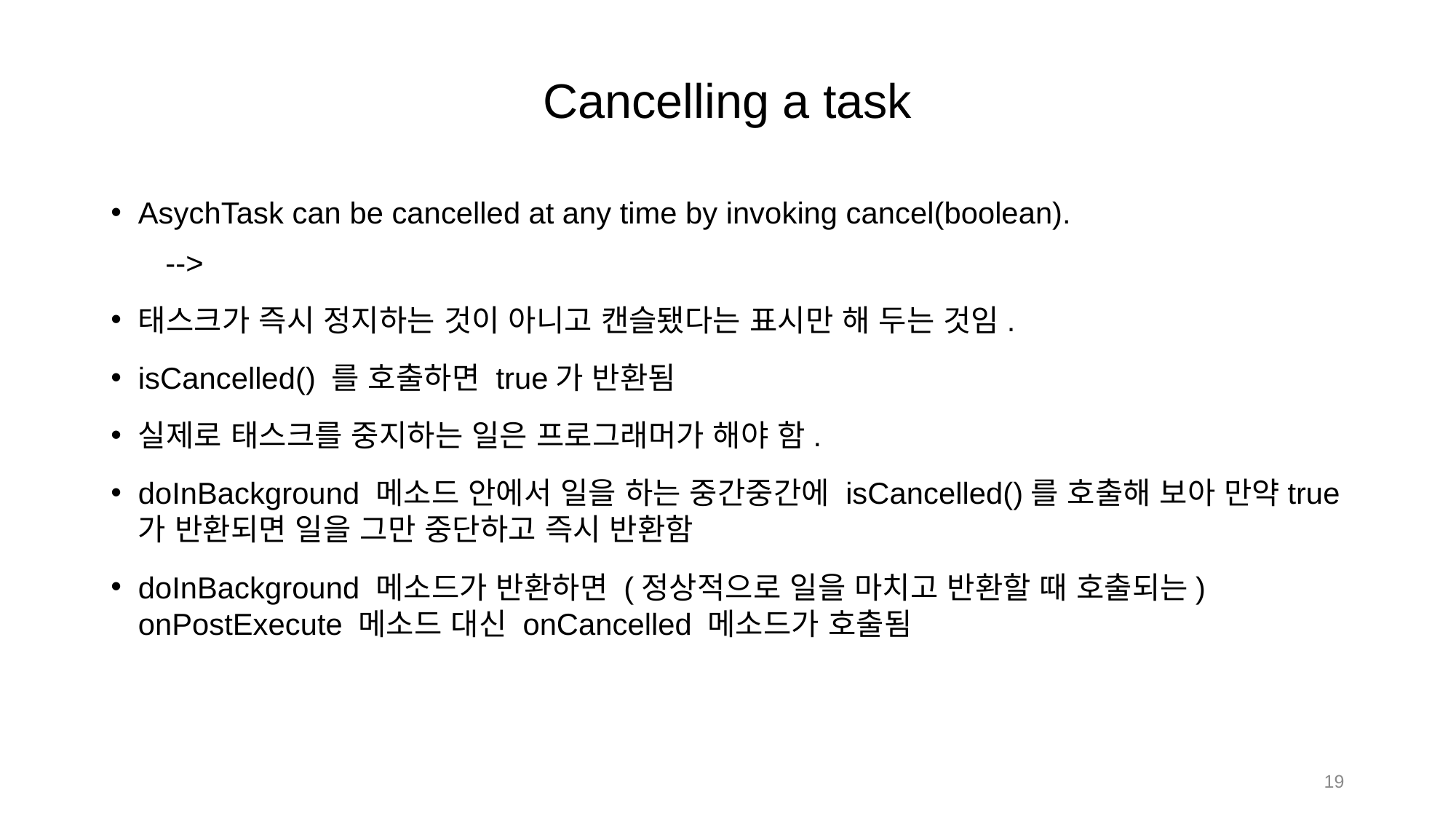

# Cancelling a task
AsychTask can be cancelled at any time by invoking cancel(boolean).
-->
태스크가 즉시 정지하는 것이 아니고 캔슬됐다는 표시만 해 두는 것임.
isCancelled() 를 호출하면 true가 반환됨
실제로 태스크를 중지하는 일은 프로그래머가 해야 함.
doInBackground 메소드 안에서 일을 하는 중간중간에 isCancelled()를 호출해 보아 만약true가 반환되면 일을 그만 중단하고 즉시 반환함
doInBackground 메소드가 반환하면 (정상적으로 일을 마치고 반환할 때 호출되는) onPostExecute 메소드 대신 onCancelled 메소드가 호출됨
19